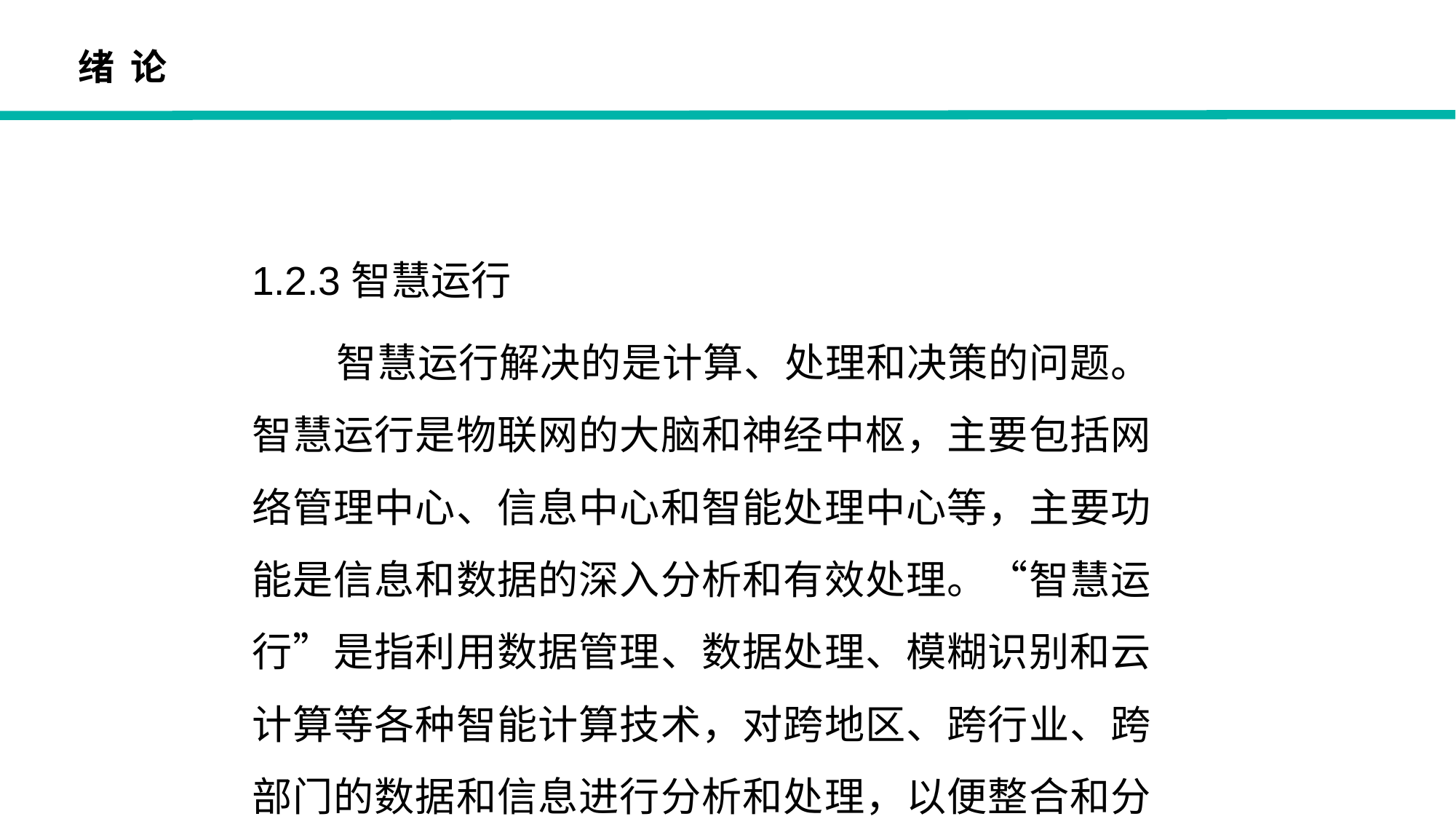

1.2.3智慧运行
智慧运行解决的是计算、处理和决策的问题。智慧运行是物联网的大脑和神经中枢，主要包括网络管理中心、信息中心和智能处理中心等，主要功能是信息和数据的深入分析和有效处理。“智慧运行”是指利用数据管理、数据处理、模糊识别和云计算等各种智能计算技术，对跨地区、跨行业、跨部门的数据和信息进行分析和处理，以便整合和分析海量、复杂的数据信息，提升对物理世界、经济社会、人类生活各种活动和变化的洞察力，实现智能决策与控制，以更加系统和全面的方式解决问意。